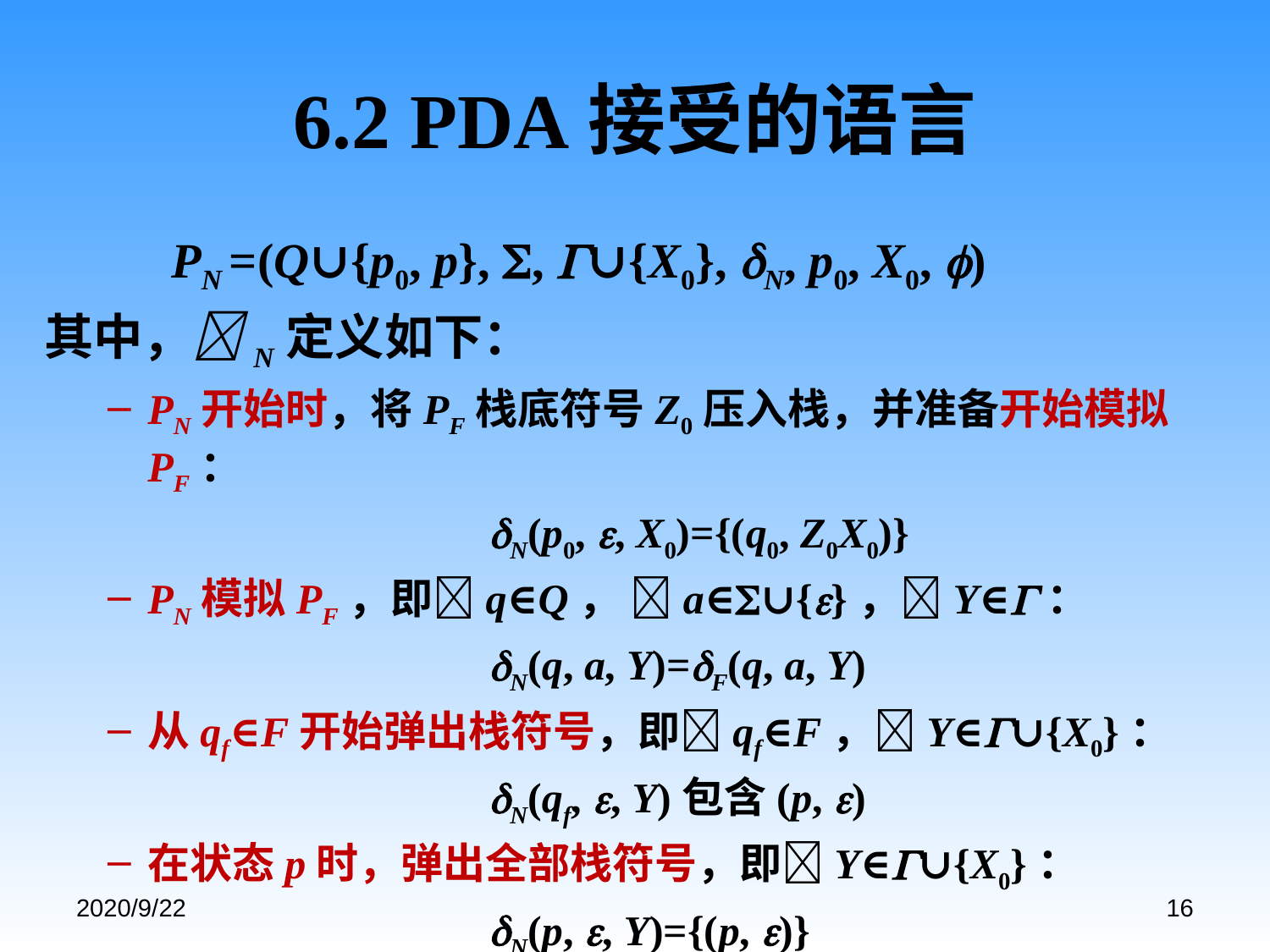

# 6.2 PDA接受的语言
	PN =(Q∪{p0, p}, Σ, Γ∪{X0}, δN, p0, X0, φ)
其中，δN定义如下：
PN开始时，将PF栈底符号Z0压入栈，并准备开始模拟PF：
			δN(p0, ε, X0)={(q0, Z0X0)}
PN模拟PF，即∀q∈Q， ∀a∈Σ∪{ε}，∀Y∈Γ：
			δN(q, a, Y)=δF(q, a, Y)
从qf∈F开始弹出栈符号，即∀qf∈F，∀Y∈Γ∪{X0}：
			δN(qf, ε, Y)包含(p, ε)
在状态p时，弹出全部栈符号，即∀Y∈Γ∪{X0}：
			δN(p, ε, Y)={(p, ε)}
2020/9/22
16